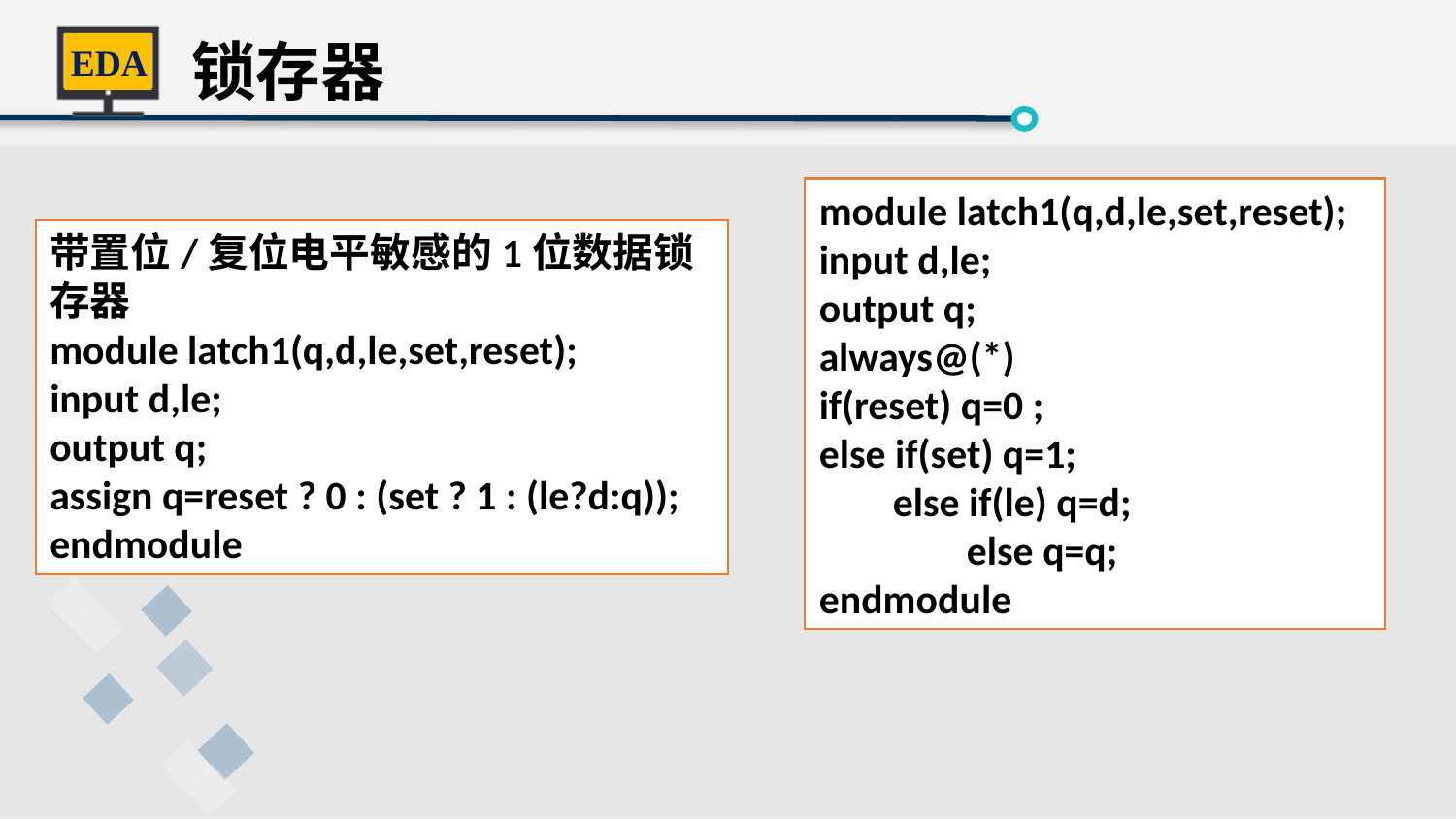

锁存器
module latch1(q,d,le,set,reset);
input d,le;
output q;
always@(*)
if(reset) q=0 ;
else if(set) q=1;
        else if(le) q=d;
                else q=q;
endmodule
带置位/复位电平敏感的1位数据锁存器
module latch1(q,d,le,set,reset);
input d,le;
output q;
assign q=reset ? 0 : (set ? 1 : (le?d:q));
endmodule